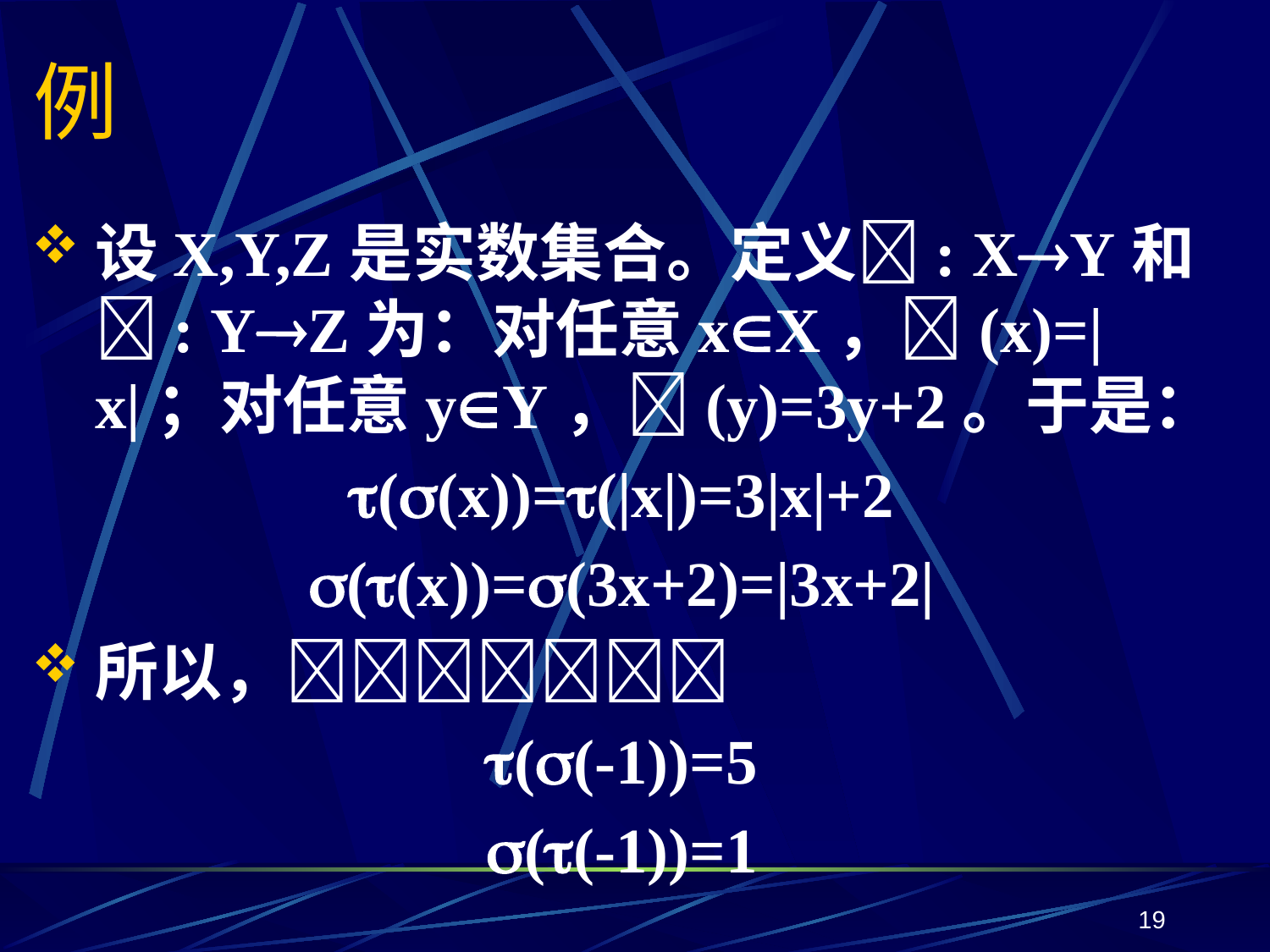

# 例
设X,Y,Z是实数集合。定义σ: X→Y和τ: Y→Z为：对任意x∈X，σ(x)=|x|；对任意y∈Y，τ(y)=3y+2。于是：
τ(σ(x))=τ(|x|)=3|x|+2
σ(τ(x))=σ(3x+2)=|3x+2|
所以，τ•σ≠σ•τ
τ(σ(-1))=5
σ(τ(-1))=1
19